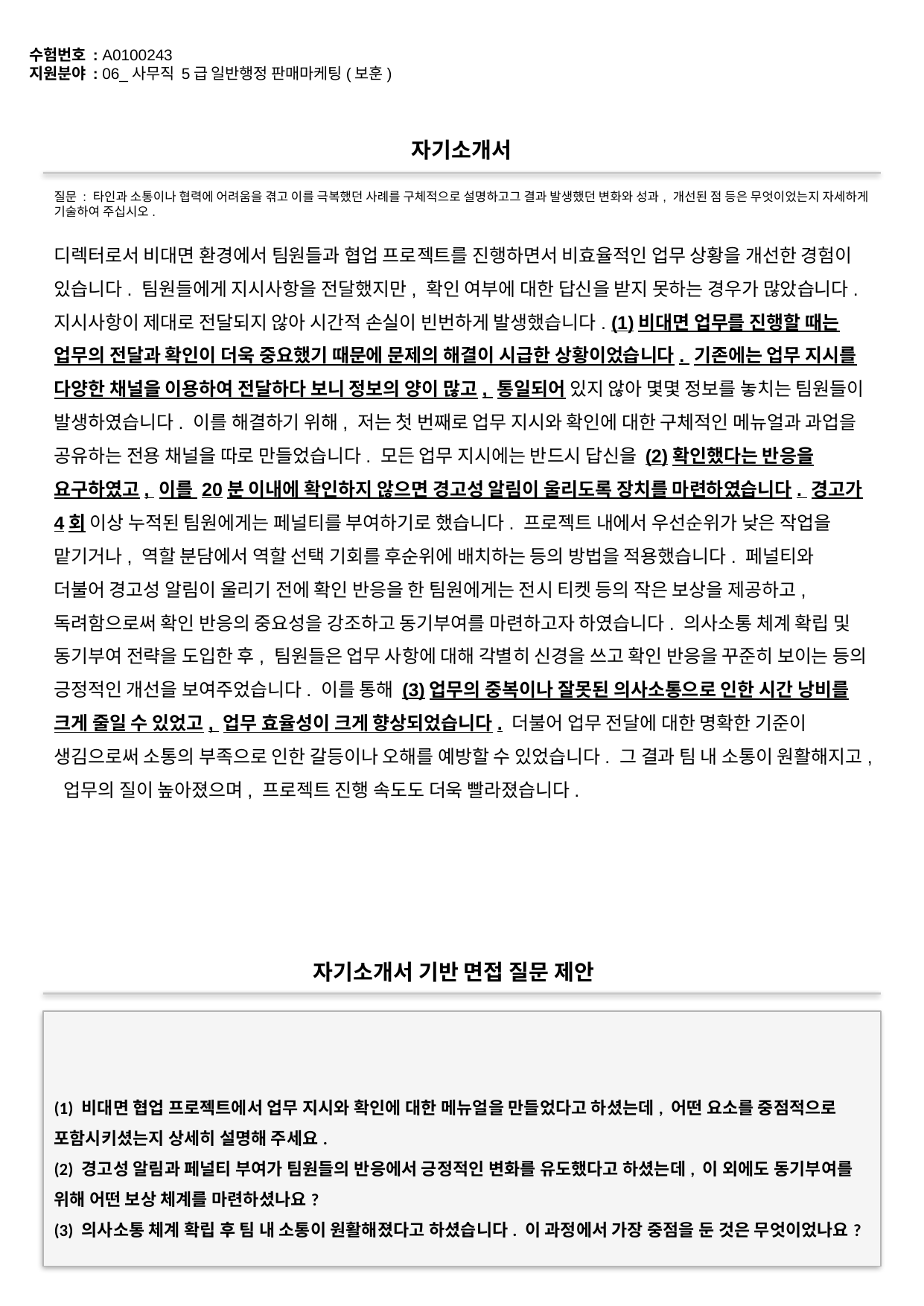

수험번호 : A0100243
지원분야 : 06_사무직 5급 일반행정 판매마케팅(보훈)
#

자기소개서

질문 : 타인과 소통이나 협력에 어려움을 겪고 이를 극복했던 사례를 구체적으로 설명하고그 결과 발생했던 변화와 성과, 개선된 점 등은 무엇이었는지 자세하게 기술하여 주십시오.

디렉터로서 비대면 환경에서 팀원들과 협업 프로젝트를 진행하면서 비효율적인 업무 상황을 개선한 경험이 있습니다. 팀원들에게 지시사항을 전달했지만, 확인 여부에 대한 답신을 받지 못하는 경우가 많았습니다. 지시사항이 제대로 전달되지 않아 시간적 손실이 빈번하게 발생했습니다. (1)비대면 업무를 진행할 때는 업무의 전달과 확인이 더욱 중요했기 때문에 문제의 해결이 시급한 상황이었습니다. 기존에는 업무 지시를 다양한 채널을 이용하여 전달하다 보니 정보의 양이 많고, 통일되어 있지 않아 몇몇 정보를 놓치는 팀원들이 발생하였습니다. 이를 해결하기 위해, 저는 첫 번째로 업무 지시와 확인에 대한 구체적인 메뉴얼과 과업을 공유하는 전용 채널을 따로 만들었습니다. 모든 업무 지시에는 반드시 답신을 (2)확인했다는 반응을 요구하였고, 이를 20분 이내에 확인하지 않으면 경고성 알림이 울리도록 장치를 마련하였습니다. 경고가 4회 이상 누적된 팀원에게는 페널티를 부여하기로 했습니다. 프로젝트 내에서 우선순위가 낮은 작업을 맡기거나, 역할 분담에서 역할 선택 기회를 후순위에 배치하는 등의 방법을 적용했습니다. 페널티와 더불어 경고성 알림이 울리기 전에 확인 반응을 한 팀원에게는 전시 티켓 등의 작은 보상을 제공하고, 독려함으로써 확인 반응의 중요성을 강조하고 동기부여를 마련하고자 하였습니다. 의사소통 체계 확립 및 동기부여 전략을 도입한 후, 팀원들은 업무 사항에 대해 각별히 신경을 쓰고 확인 반응을 꾸준히 보이는 등의 긍정적인 개선을 보여주었습니다. 이를 통해 (3)업무의 중복이나 잘못된 의사소통으로 인한 시간 낭비를 크게 줄일 수 있었고, 업무 효율성이 크게 향상되었습니다. 더불어 업무 전달에 대한 명확한 기준이 생김으로써 소통의 부족으로 인한 갈등이나 오해를 예방할 수 있었습니다. 그 결과 팀 내 소통이 원활해지고, 업무의 질이 높아졌으며, 프로젝트 진행 속도도 더욱 빨라졌습니다.

자기소개서 기반 면접 질문 제안

(1) 비대면 협업 프로젝트에서 업무 지시와 확인에 대한 메뉴얼을 만들었다고 하셨는데, 어떤 요소를 중점적으로 포함시키셨는지 상세히 설명해 주세요.
(2) 경고성 알림과 페널티 부여가 팀원들의 반응에서 긍정적인 변화를 유도했다고 하셨는데, 이 외에도 동기부여를 위해 어떤 보상 체계를 마련하셨나요?
(3) 의사소통 체계 확립 후 팀 내 소통이 원활해졌다고 하셨습니다. 이 과정에서 가장 중점을 둔 것은 무엇이었나요?